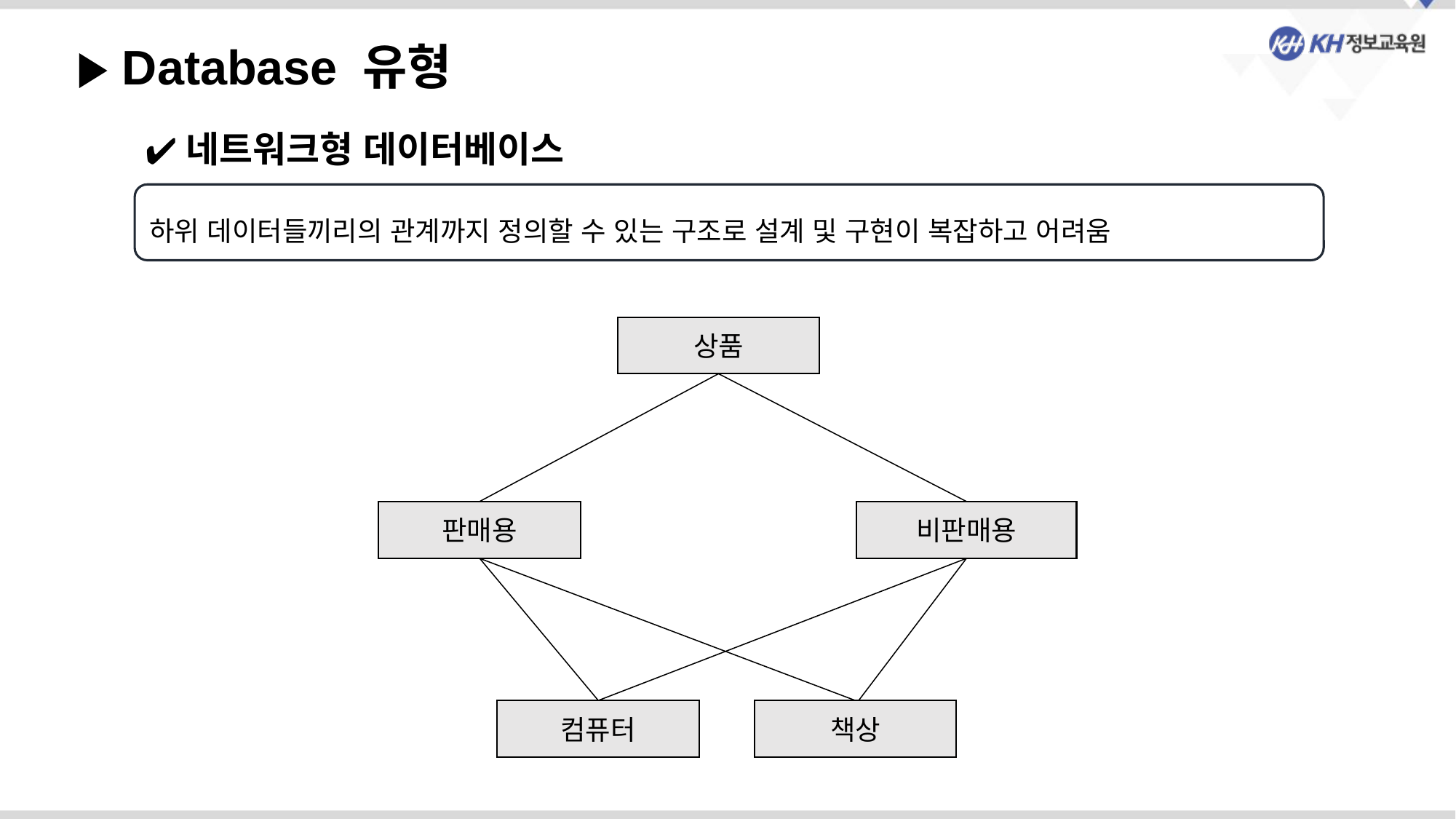

▶ Database 유형
네트워크형 데이터베이스
하위 데이터들끼리의 관계까지 정의할 수 있는 구조로 설계 및 구현이 복잡하고 어려움
상품
판매용
비판매용
컴퓨터
책상